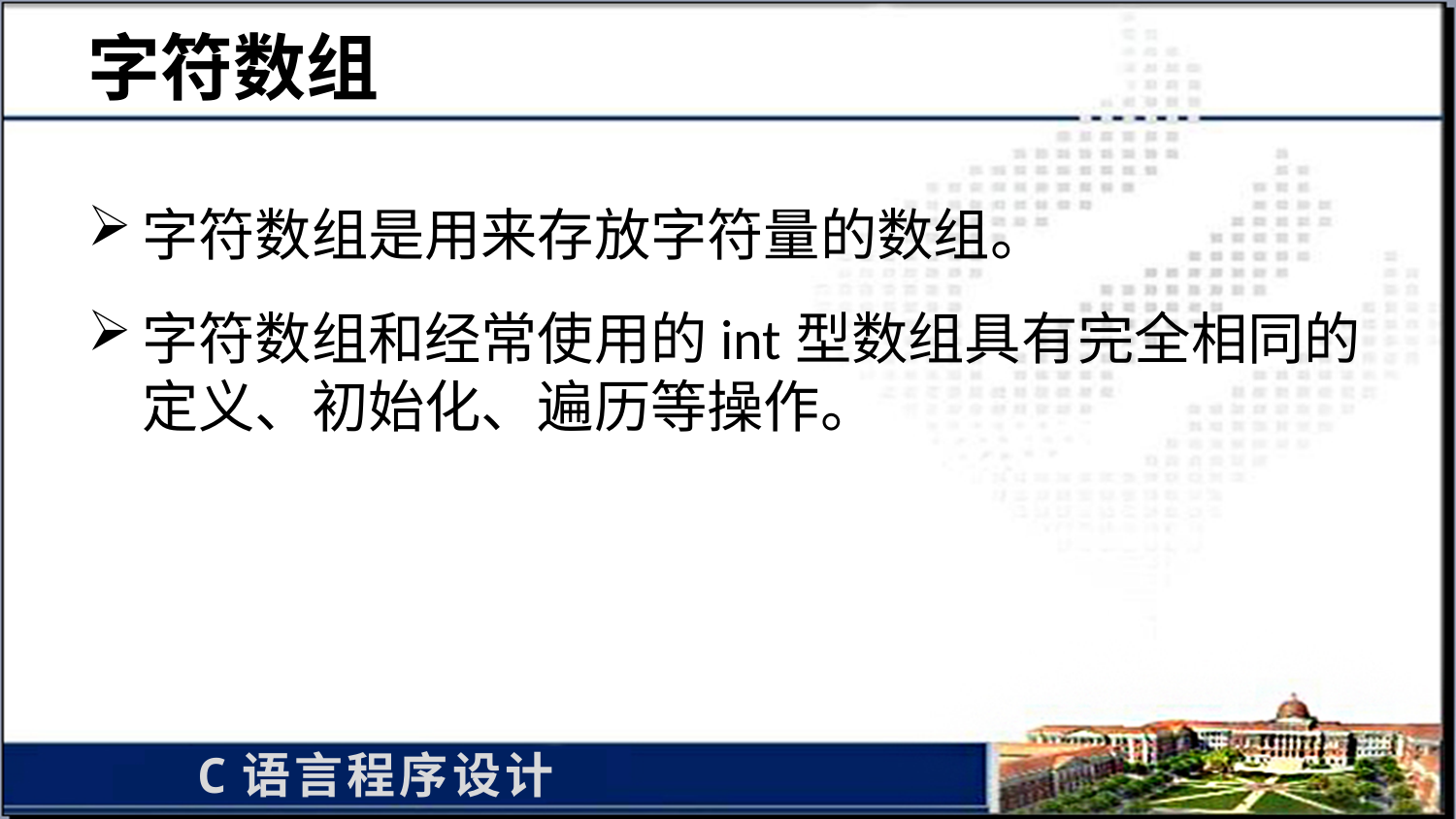

# 字符数组
字符数组是用来存放字符量的数组。
字符数组和经常使用的int型数组具有完全相同的定义、初始化、遍历等操作。